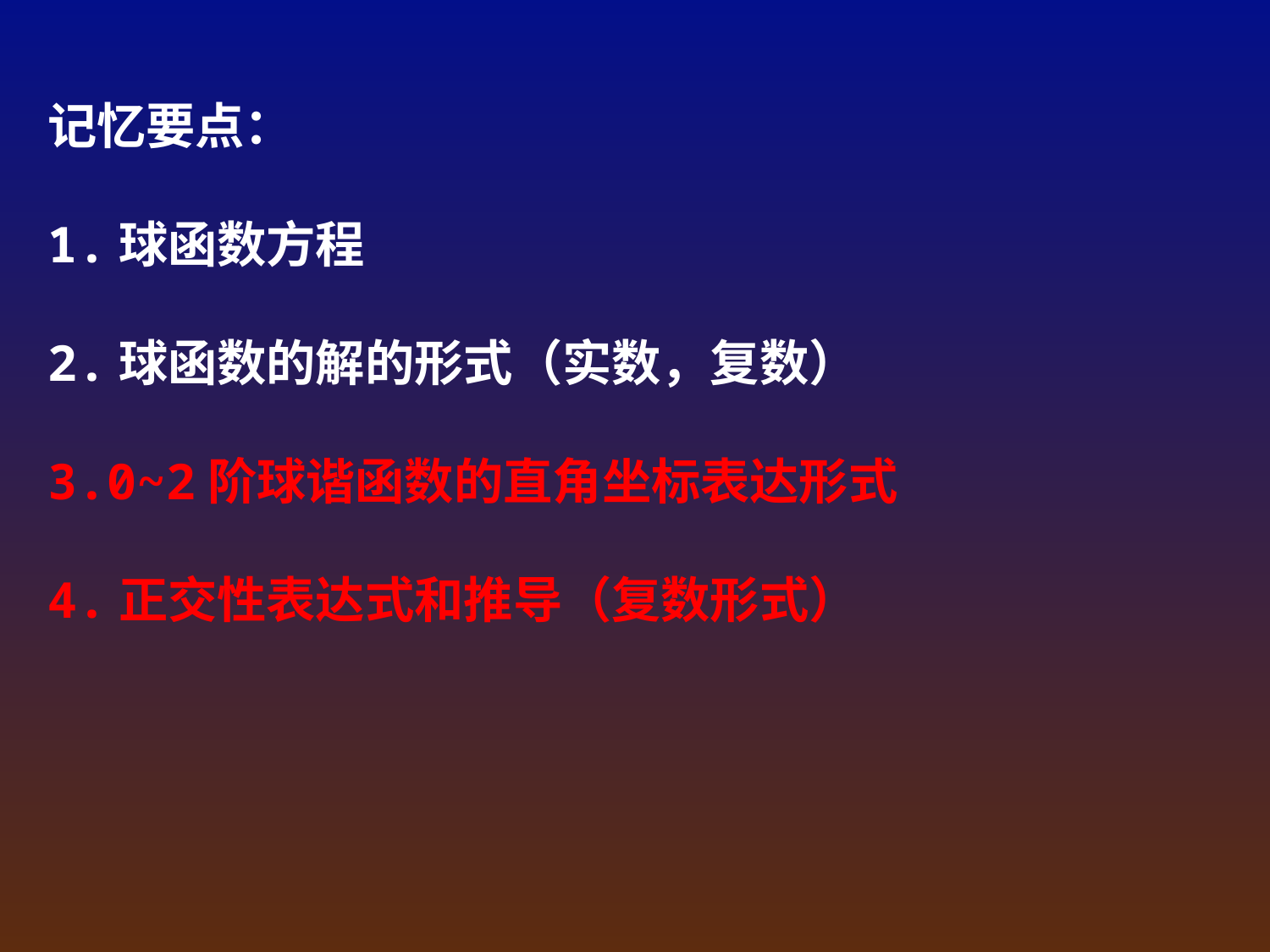

记忆要点：
1.球函数方程
2.球函数的解的形式（实数，复数）
3.0~2阶球谐函数的直角坐标表达形式
4.正交性表达式和推导（复数形式）